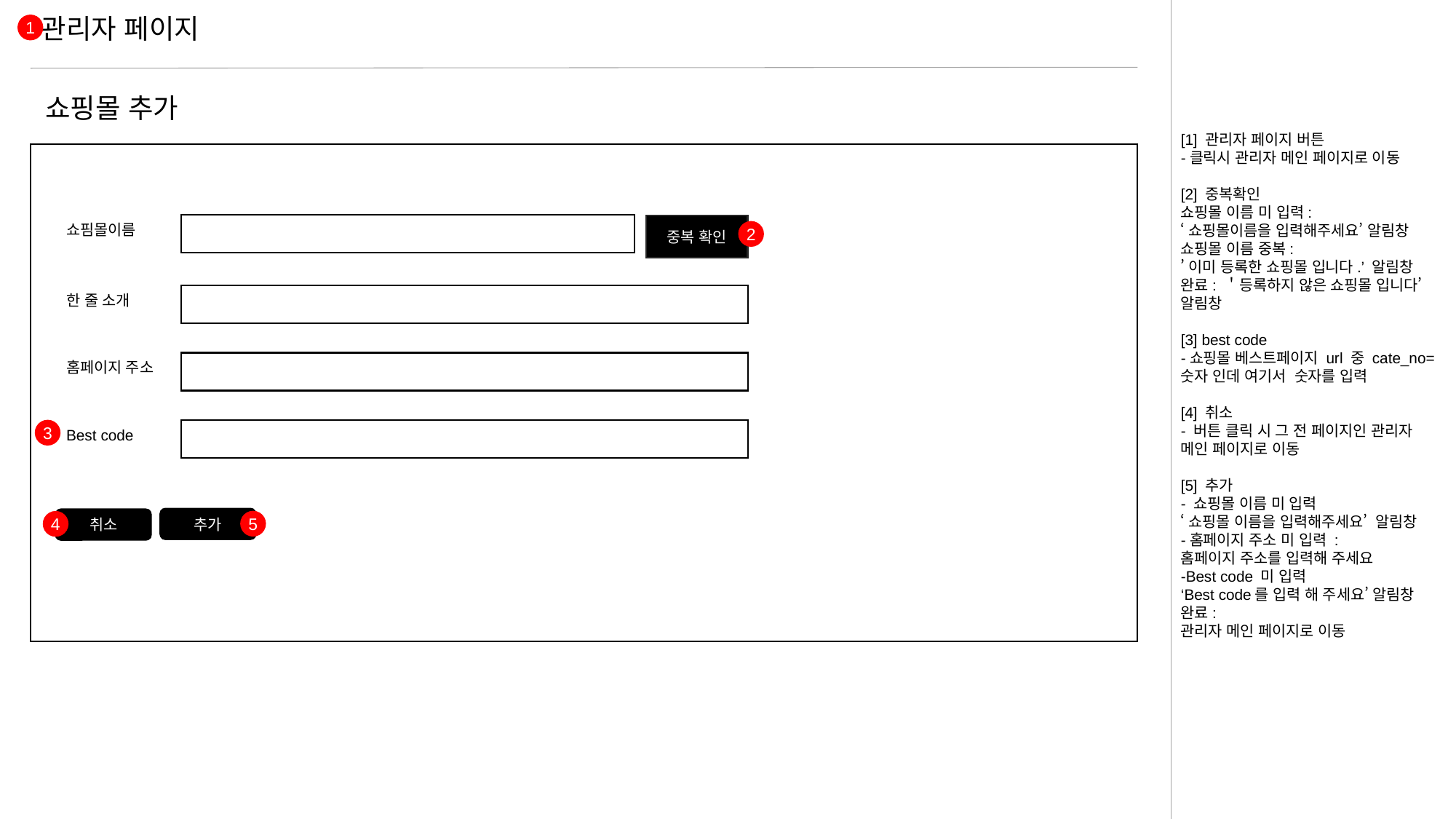

관리자 페이지
1
쇼핑몰 추가
[1] 관리자 페이지 버튼
-클릭시 관리자 메인 페이지로 이동

[2] 중복확인
쇼핑몰 이름 미 입력:
‘쇼핑몰이름을 입력해주세요’ 알림창
쇼핑몰 이름 중복:
’이미 등록한 쇼핑몰 입니다.’ 알림창
완료: ＇등록하지 않은 쇼핑몰 입니다’알림창

[3] best code
-쇼핑몰 베스트페이지 url 중 cate_no=숫자 인데 여기서  숫자를 입력

[4] 취소
- 버튼 클릭 시 그 전 페이지인 관리자 메인 페이지로 이동

[5] 추가
- 쇼핑몰 이름 미 입력
‘쇼핑몰 이름을 입력해주세요’  알림창
-홈페이지 주소 미 입력 :
홈페이지 주소를 입력해 주세요
-Best code 미 입력
‘Best code를 입력 해 주세요’ 알림창
완료:
관리자 메인 페이지로 이동

쇼핌몰이름

중복 확인
2
한 줄 소개

홈페이지 주소

3
Best code

추가
취소
5
4